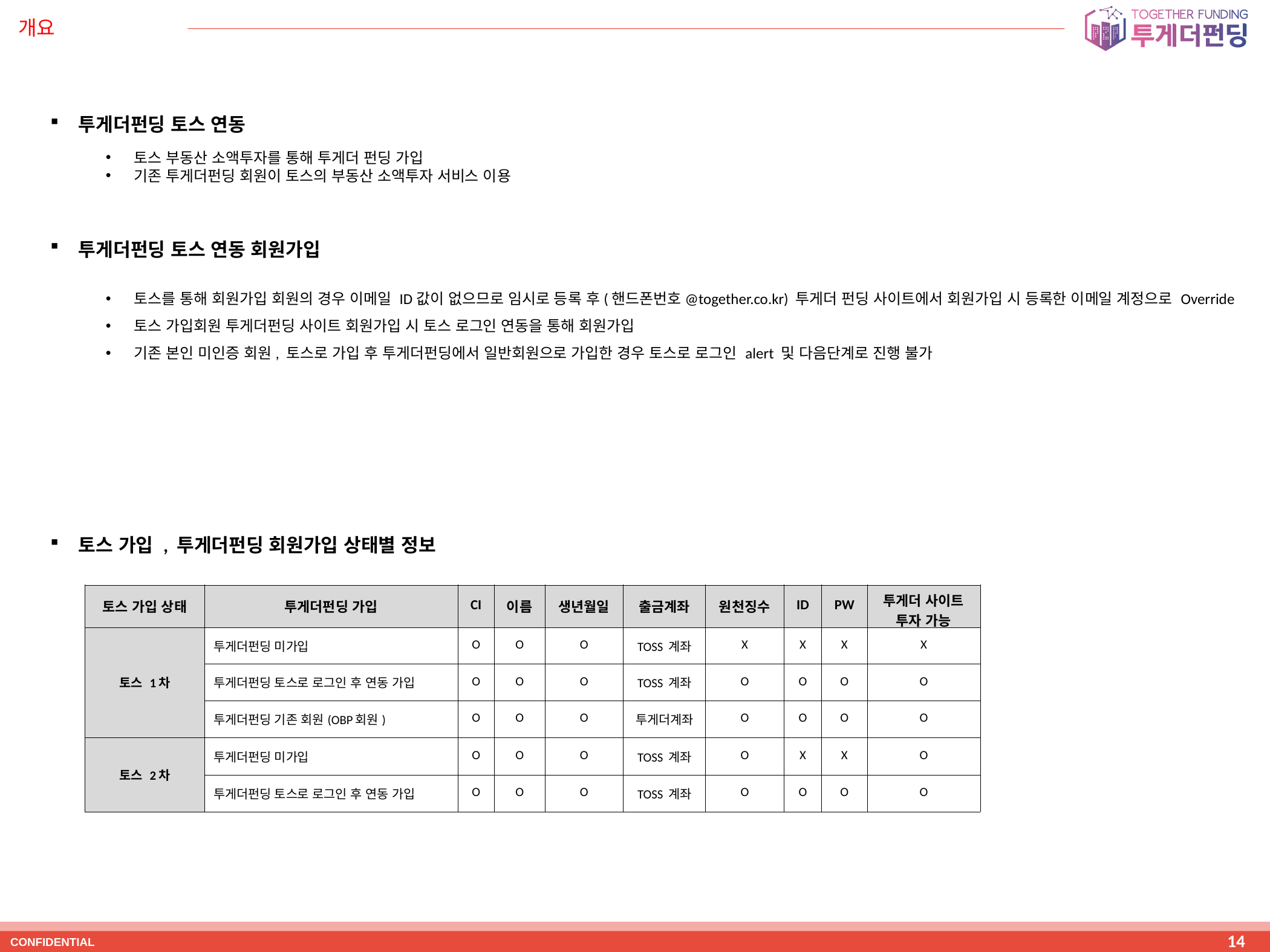

# 개요
투게더펀딩 토스 연동
토스 부동산 소액투자를 통해 투게더 펀딩 가입
기존 투게더펀딩 회원이 토스의 부동산 소액투자 서비스 이용
투게더펀딩 토스 연동 회원가입
토스를 통해 회원가입 회원의 경우 이메일 ID값이 없으므로 임시로 등록 후(핸드폰번호@together.co.kr) 투게더 펀딩 사이트에서 회원가입 시 등록한 이메일 계정으로 Override
토스 가입회원 투게더펀딩 사이트 회원가입 시 토스 로그인 연동을 통해 회원가입
기존 본인 미인증 회원, 토스로 가입 후 투게더펀딩에서 일반회원으로 가입한 경우 토스로 로그인 alert 및 다음단계로 진행 불가
토스 가입 , 투게더펀딩 회원가입 상태별 정보
| 토스 가입 상태 | 투게더펀딩 가입 | CI | 이름 | 생년월일 | 출금계좌 | 원천징수 | ID | PW | 투게더 사이트 투자 가능 |
| --- | --- | --- | --- | --- | --- | --- | --- | --- | --- |
| 토스 1차 | 투게더펀딩 미가입 | O | O | O | TOSS 계좌 | X | X | X | X |
|  | 투게더펀딩 토스로 로그인 후 연동 가입 | O | O | O | TOSS 계좌 | O | O | O | O |
|  | 투게더펀딩 기존 회원(OBP회원) | O | O | O | 투게더계좌 | O | O | O | O |
| 토스 2차 | 투게더펀딩 미가입 | O | O | O | TOSS 계좌 | O | X | X | O |
|  | 투게더펀딩 토스로 로그인 후 연동 가입 | O | O | O | TOSS 계좌 | O | O | O | O |
14